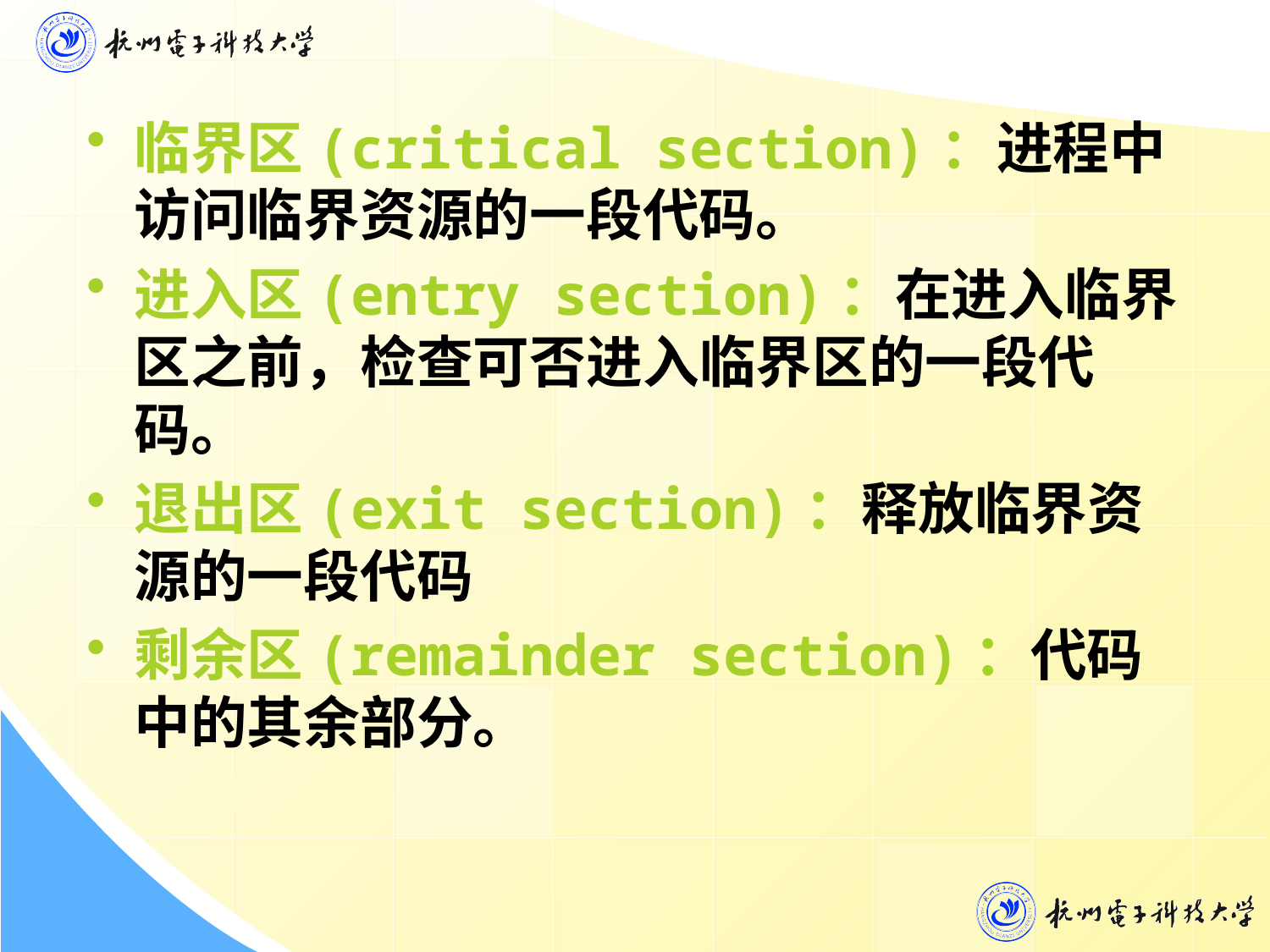

临界区(critical section)：进程中访问临界资源的一段代码。
进入区(entry section)：在进入临界区之前，检查可否进入临界区的一段代码。
退出区(exit section)：释放临界资源的一段代码
剩余区(remainder section)：代码中的其余部分。